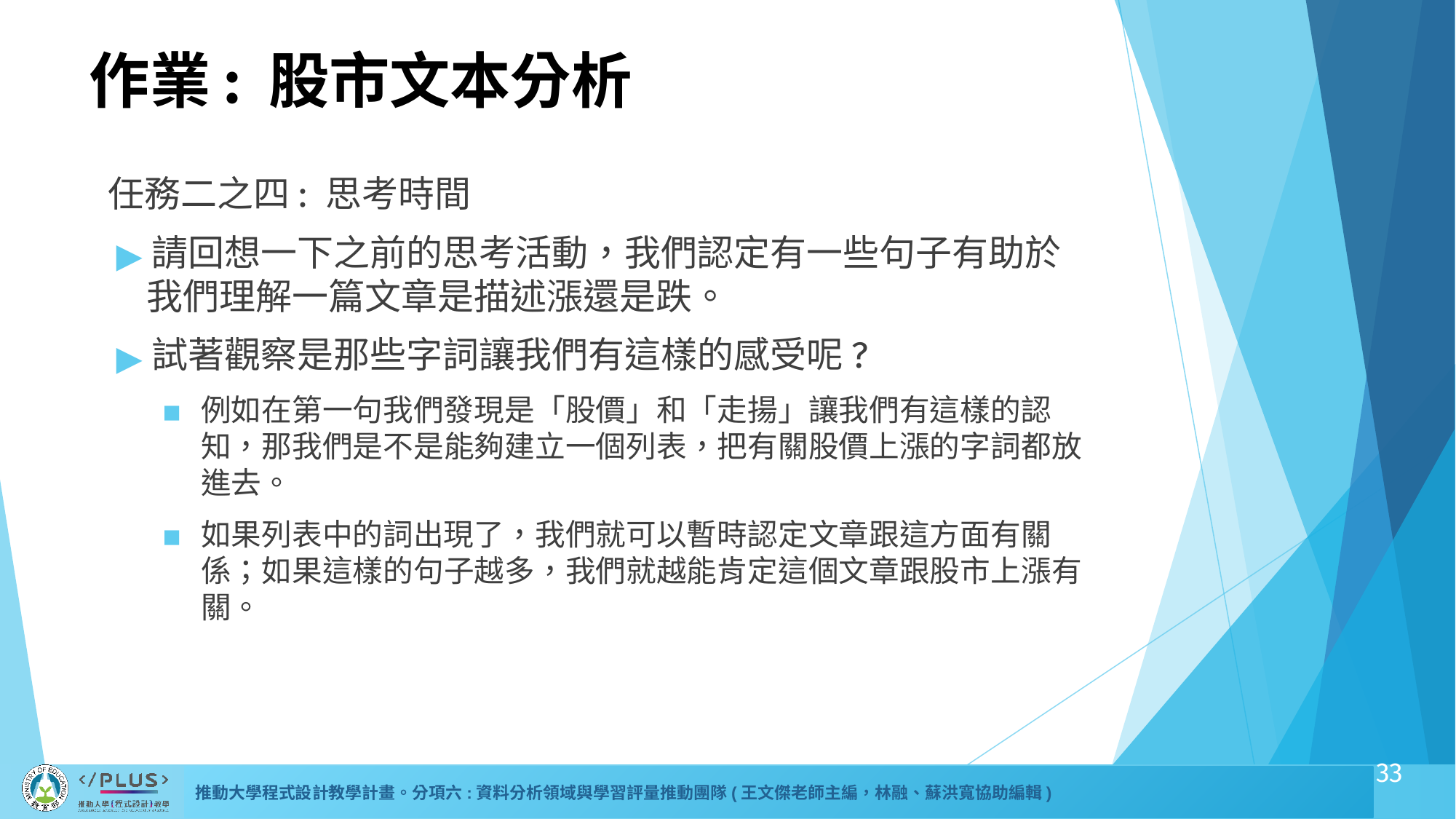

# 作業: 股市文本分析
任務二之四: 思考時間
請回想一下之前的思考活動，我們認定有一些句子有助於我們理解一篇文章是描述漲還是跌。
試著觀察是那些字詞讓我們有這樣的感受呢?
例如在第一句我們發現是「股價」和「走揚」讓我們有這樣的認知，那我們是不是能夠建立一個列表，把有關股價上漲的字詞都放進去。
如果列表中的詞出現了，我們就可以暫時認定文章跟這方面有關係；如果這樣的句子越多，我們就越能肯定這個文章跟股市上漲有關。

33